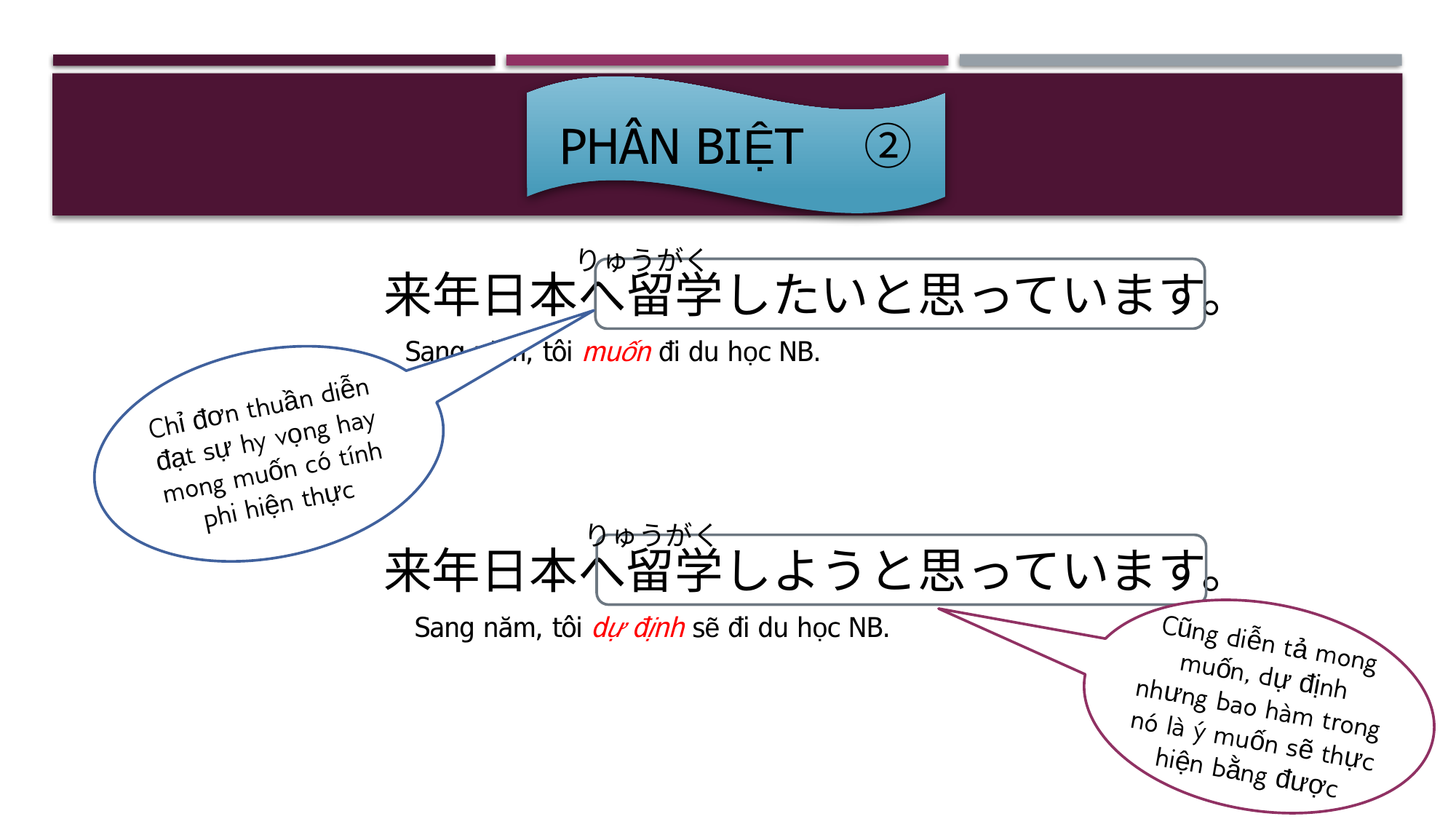

PHÂN BIỆT　②
りゅうがく
来年日本へ留学したいと思っています。

Sang năm, tôi muốn đi du học NB.
Chỉ đơn thuần diễn đạt sự hy vọng hay mong muốn có tính phi hiện thực
りゅうがく
来年日本へ留学しようと思っています。

Cũng diễn tả mong muốn, dự định nhưng bao hàm trong nó là ý muốn sẽ thực hiện bằng được
Sang năm, tôi dự định sẽ đi du học NB.